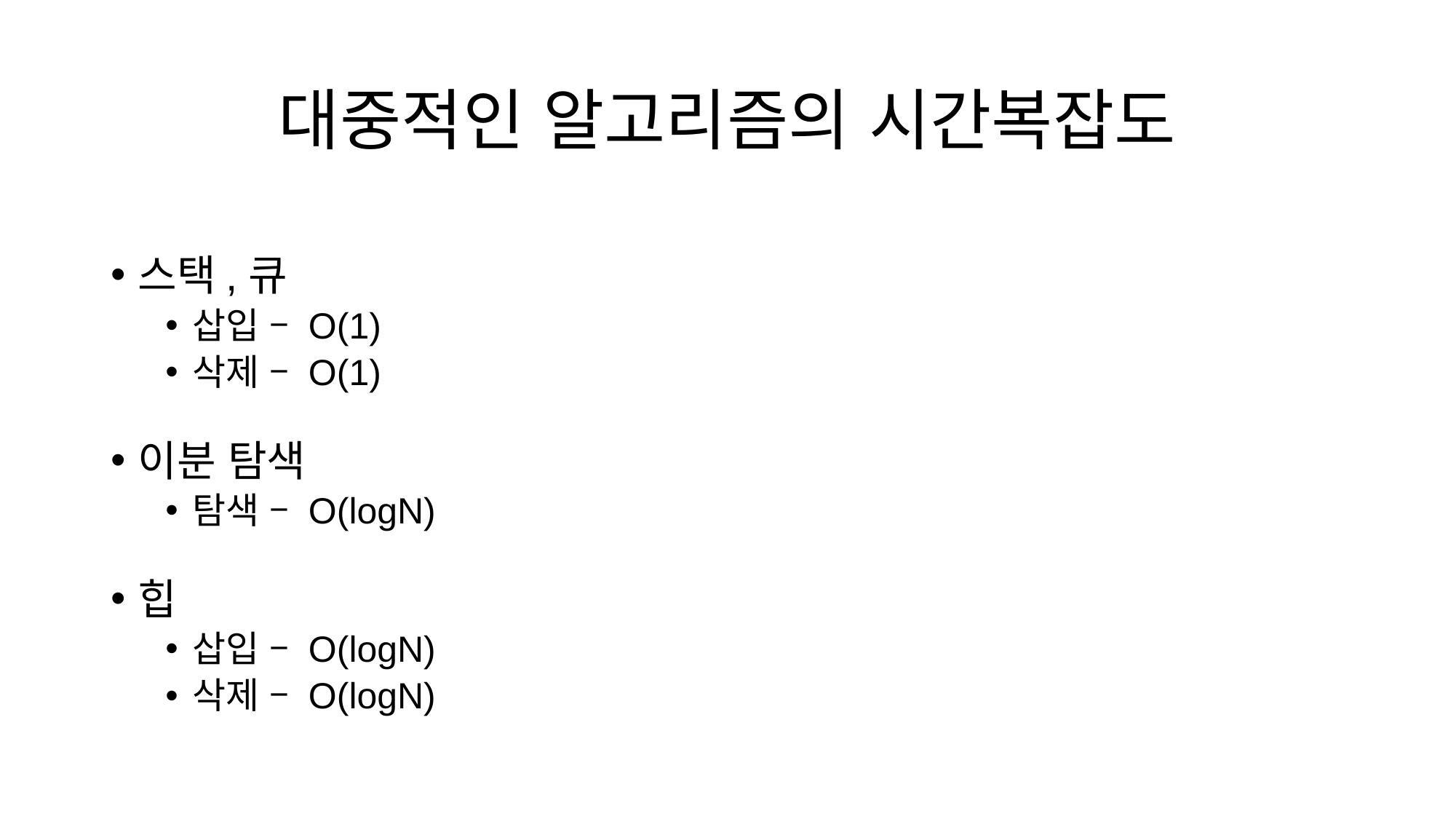

# 대중적인 알고리즘의 시간복잡도
스택,큐
삽입 – O(1)
삭제 – O(1)
이분 탐색
탐색 – O(logN)
힙
삽입 – O(logN)
삭제 – O(logN)